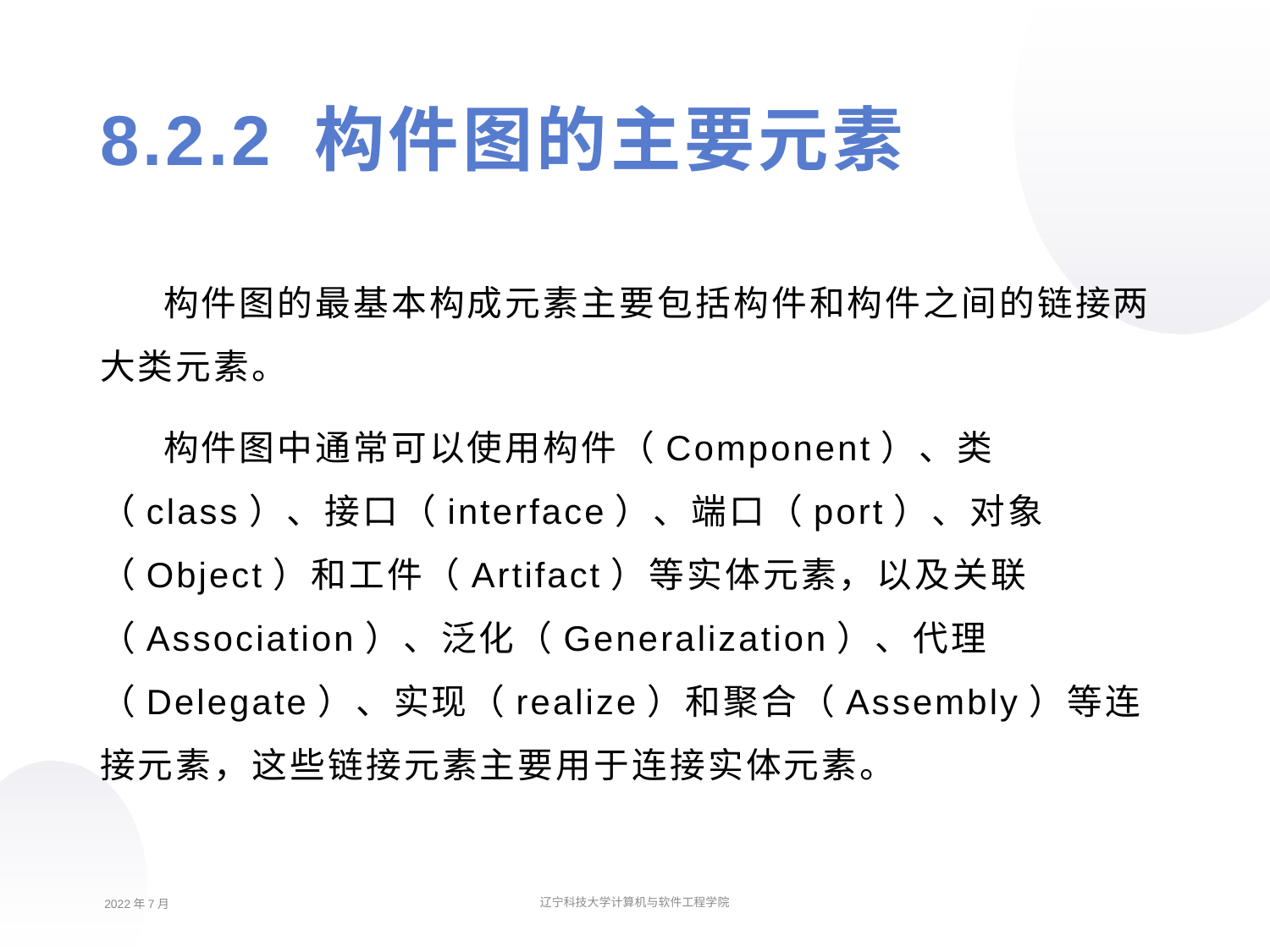

8.2.2 构件图的主要元素
构件图的最基本构成元素主要包括构件和构件之间的链接两大类元素。
构件图中通常可以使用构件（Component）、类（class）、接口（interface）、端口（port）、对象（Object）和工件（Artifact）等实体元素，以及关联（Association）、泛化（Generalization）、代理（Delegate）、实现（realize）和聚合（Assembly）等连接元素，这些链接元素主要用于连接实体元素。

2022年7月
辽宁科技大学计算机与软件工程学院
39